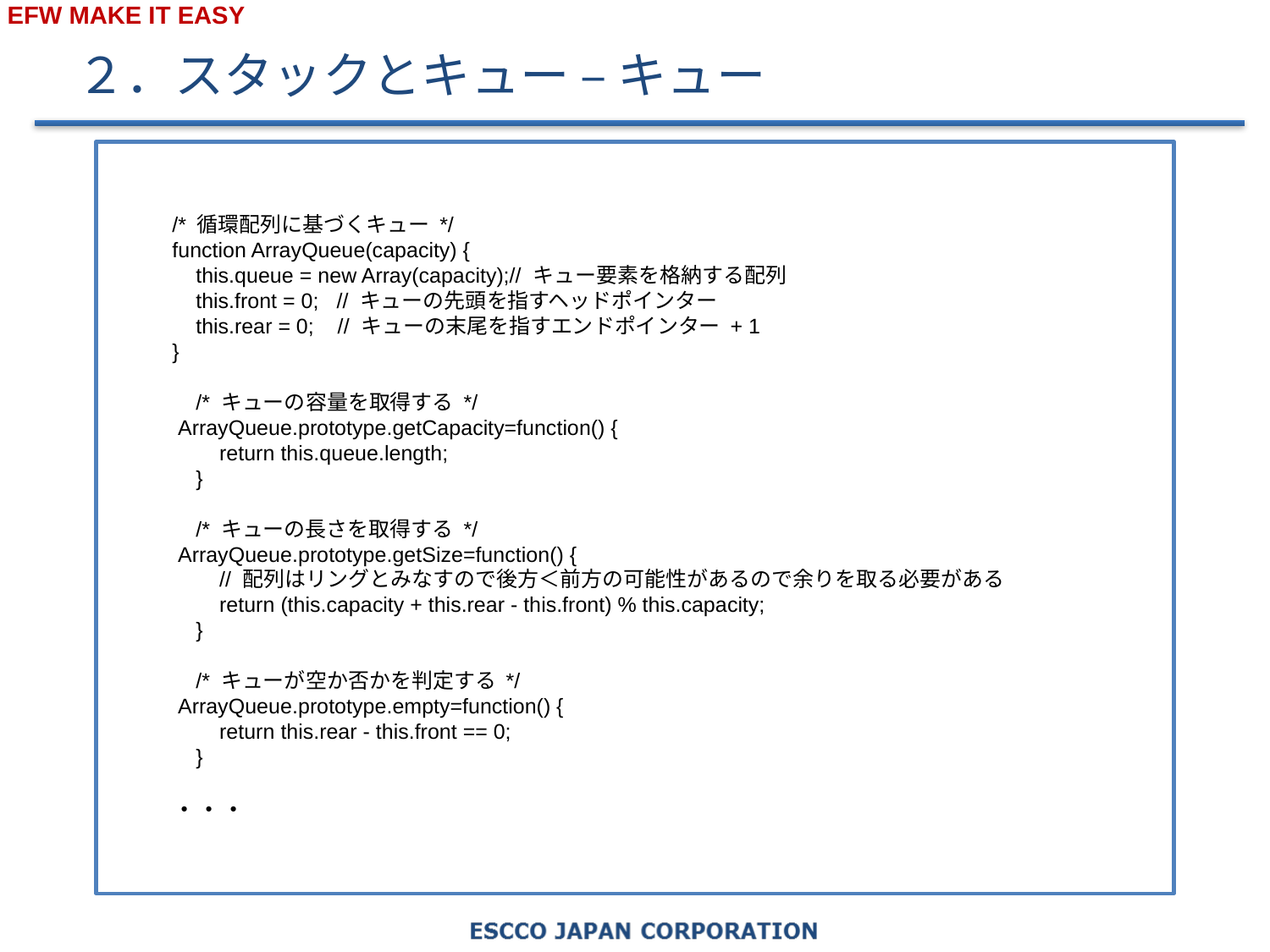

# ２．スタックとキュー – キュー
/* 循環配列に基づくキュー */
function ArrayQueue(capacity) {
    this.queue = new Array(capacity);// キュー要素を格納する配列
    this.front = 0;   // キューの先頭を指すヘッドポインター
    this.rear = 0;    // キューの末尾を指すエンドポインター + 1
}

    /* キューの容量を取得する */
 ArrayQueue.prototype.getCapacity=function() {
        return this.queue.length;
    }

    /* キューの長さを取得する */
 ArrayQueue.prototype.getSize=function() {
        // 配列はリングとみなすので後方＜前方の可能性があるので余りを取る必要がある
        return (this.capacity + this.rear - this.front) % this.capacity;
    }

    /* キューが空か否かを判定する */
 ArrayQueue.prototype.empty=function() {
        return this.rear - this.front == 0;
    }

・・・